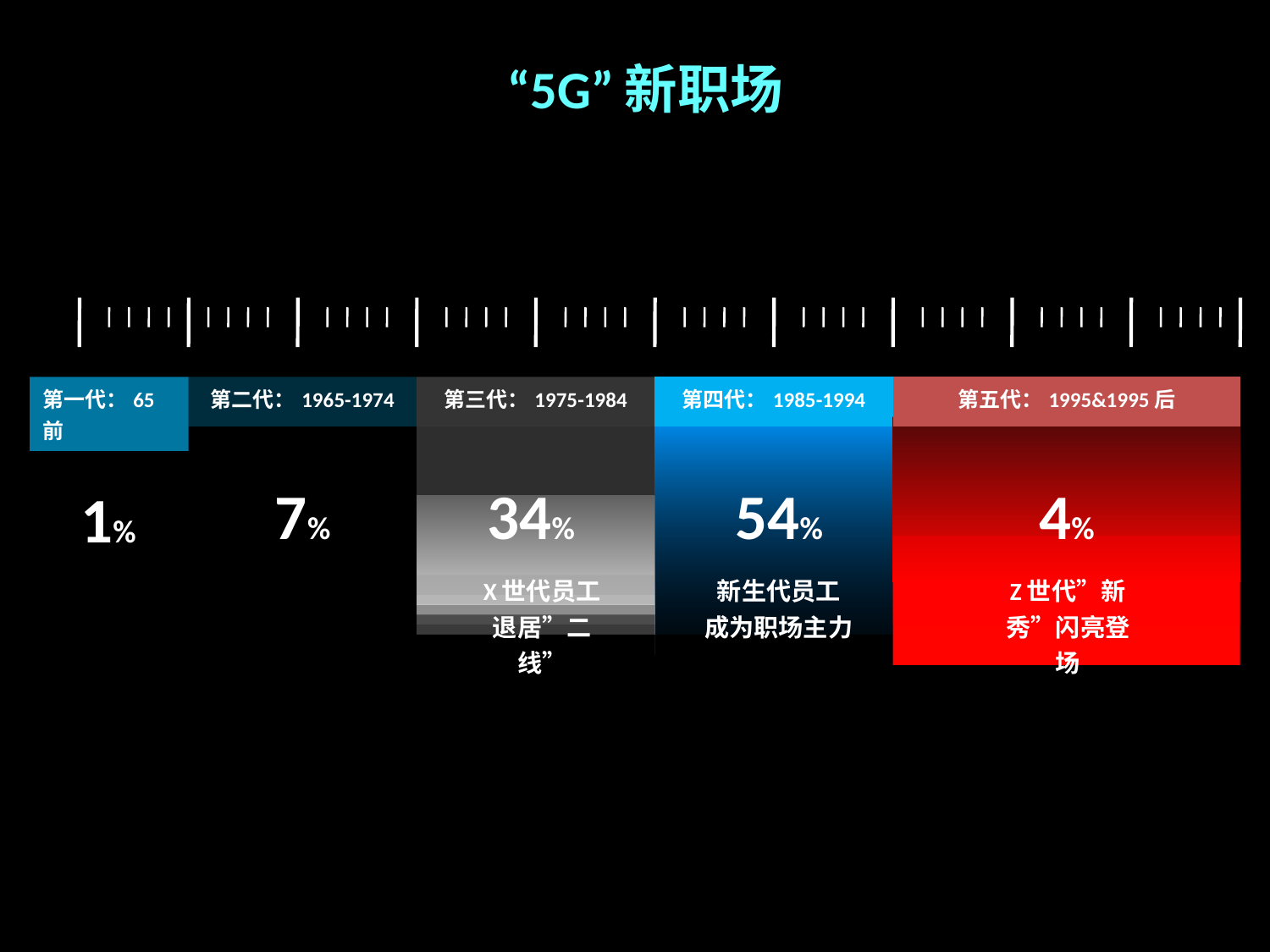

| “5G”新职场 |
| --- |
| 第一代：65前 |
| --- |
| 第二代：1965-1974 |
| --- |
| 第三代：1975-1984 |
| --- |
| 第四代：1985-1994 |
| --- |
| 第五代：1995&1995后 |
| --- |

| 7% |
| --- |
| 34% |
| --- |
| 54% |
| --- |
| 4% |
| --- |
| 1% |
| --- |
| X世代员工 退居”二线” |
| --- |
| 新生代员工 成为职场主力 |
| --- |
| Z世代”新秀”闪亮登场 |
| --- |